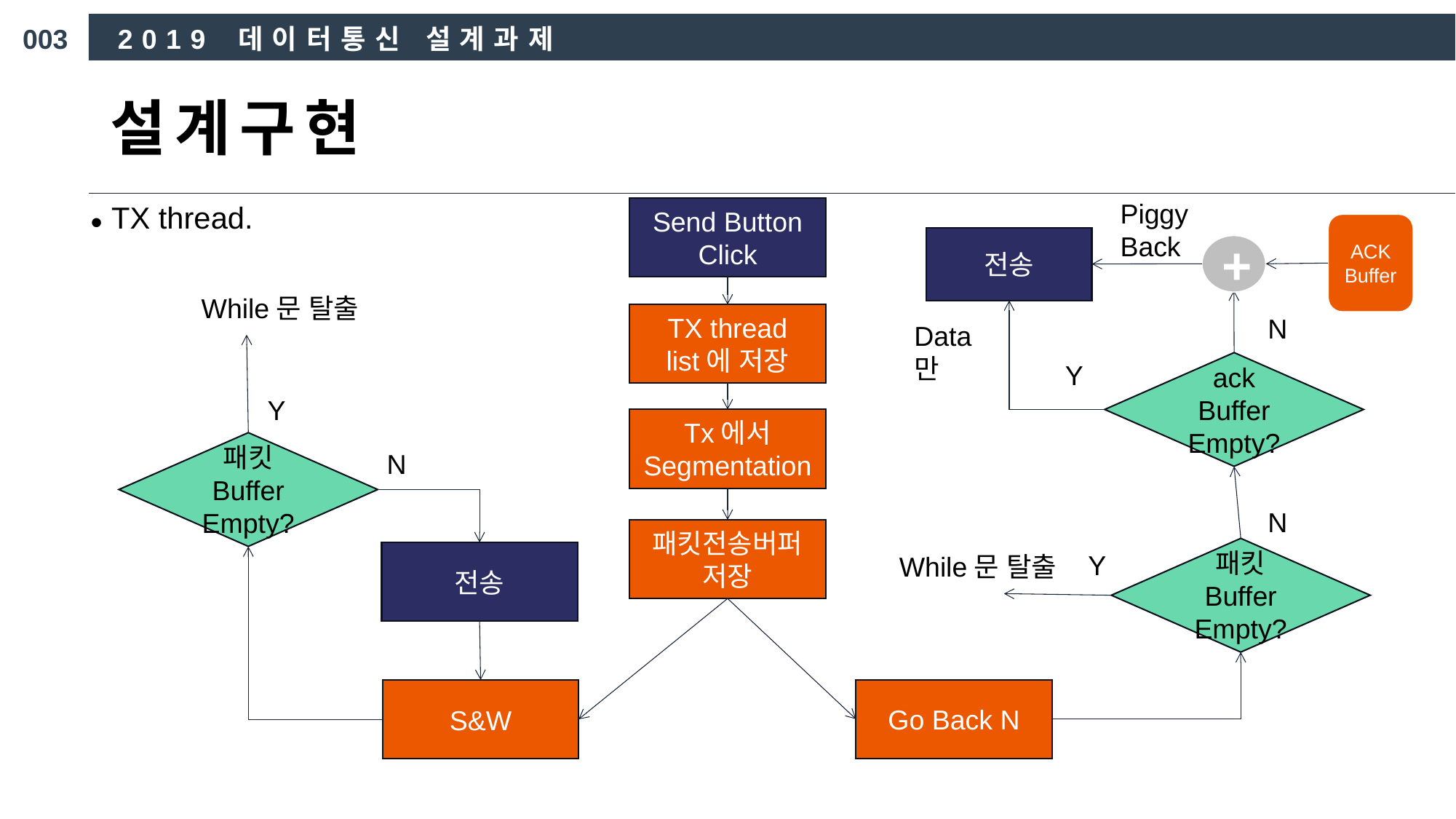

003
2019 데이터통신 설계과제
설계구현
Piggy Back
● TX thread.
Send Button
Click
ACK
Buffer
전송
+

While문 탈출
TX thread
list에 저장
N
Data만
ack
Buffer
Empty?
Y

Y
Tx에서
Segmentation
패킷
Buffer
Empty?
N
N
패킷전송버퍼
저장
패킷
Buffer
Empty?
전송
Y
While문 탈출
Go Back N
S&W